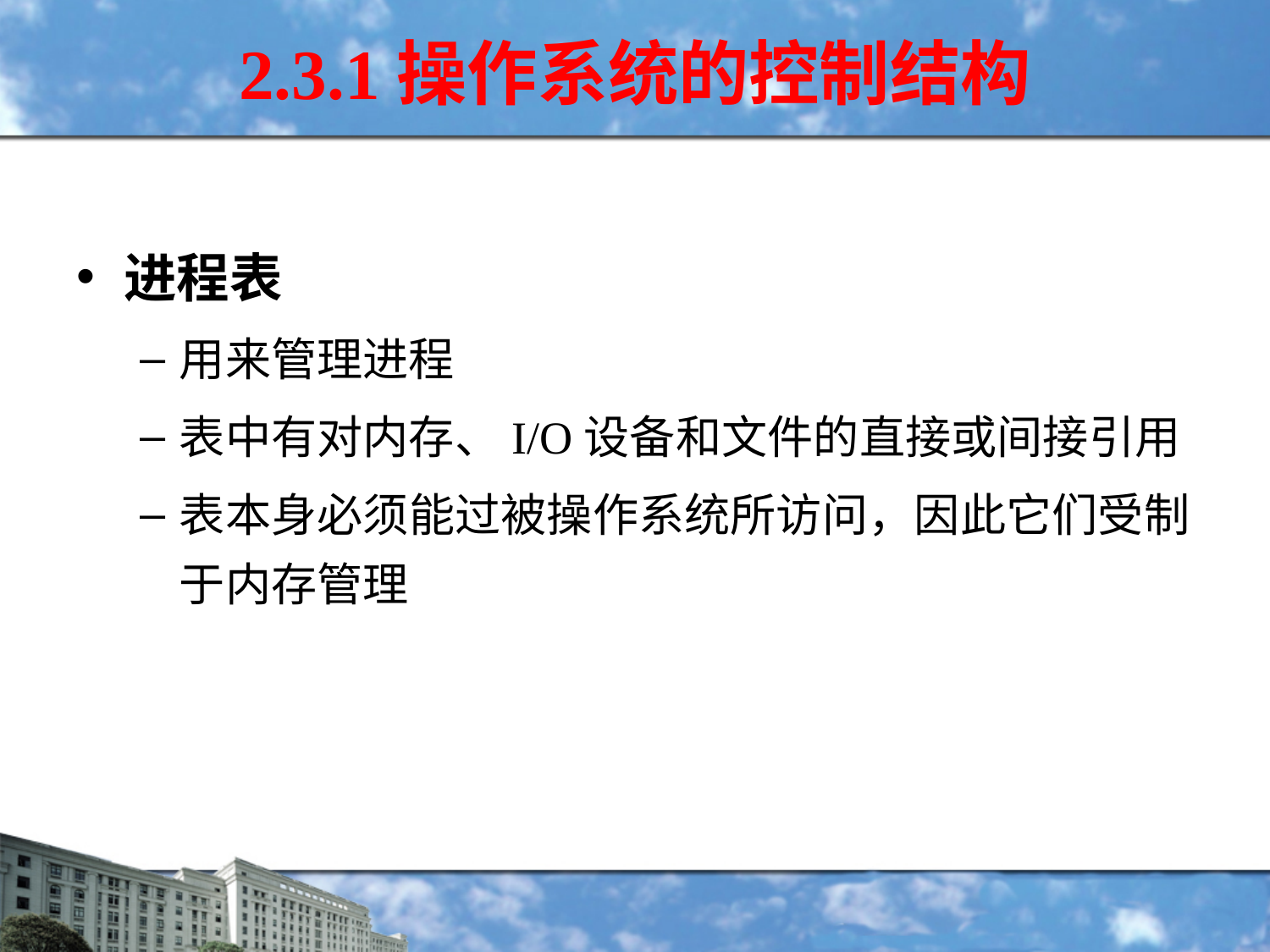

# 2.3.1操作系统的控制结构
进程表
用来管理进程
表中有对内存、I/O设备和文件的直接或间接引用
表本身必须能过被操作系统所访问，因此它们受制于内存管理